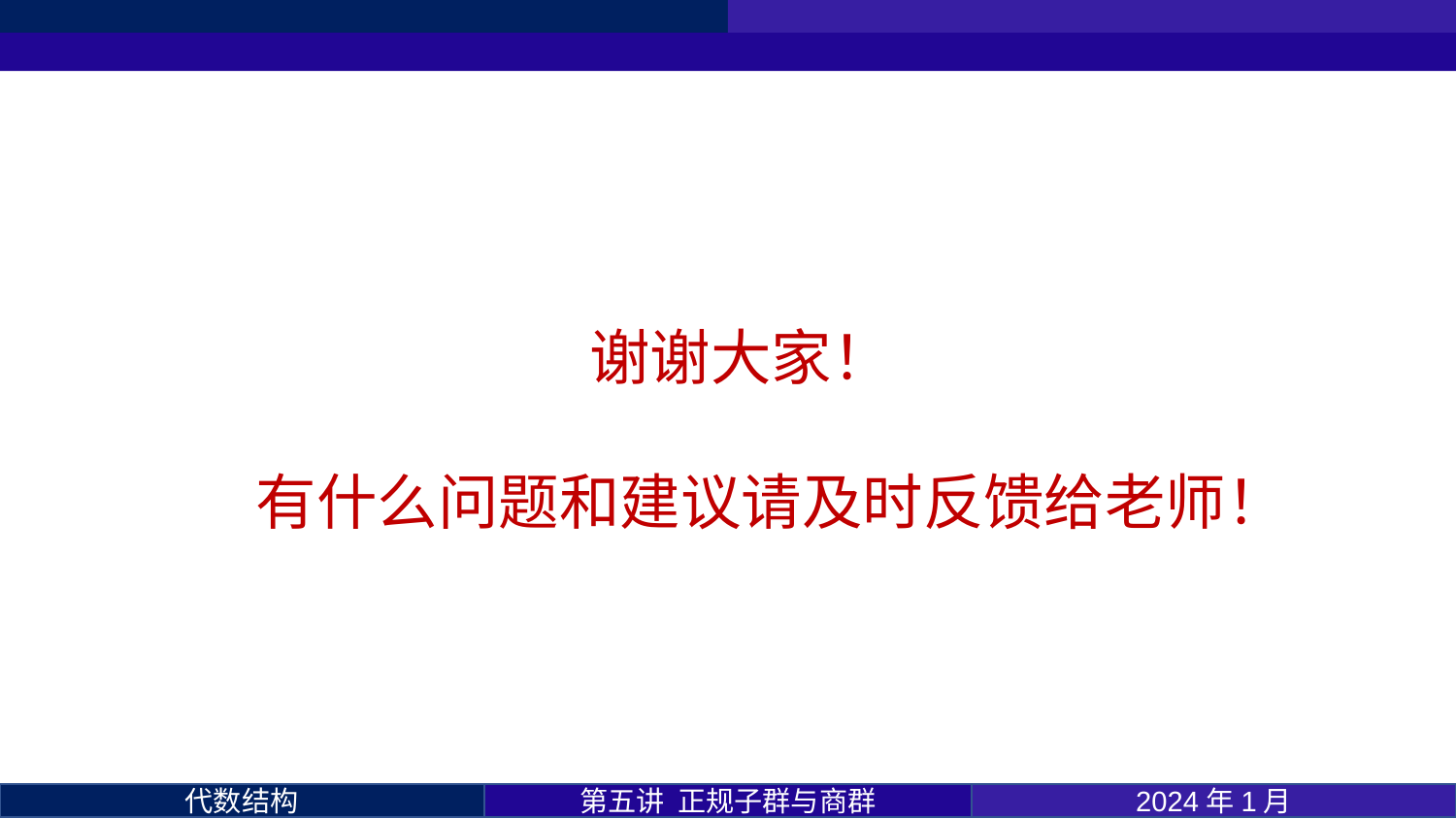

谢谢大家！
有什么问题和建议请及时反馈给老师！
第五讲  正规子群与商群
2024年1月
代数结构